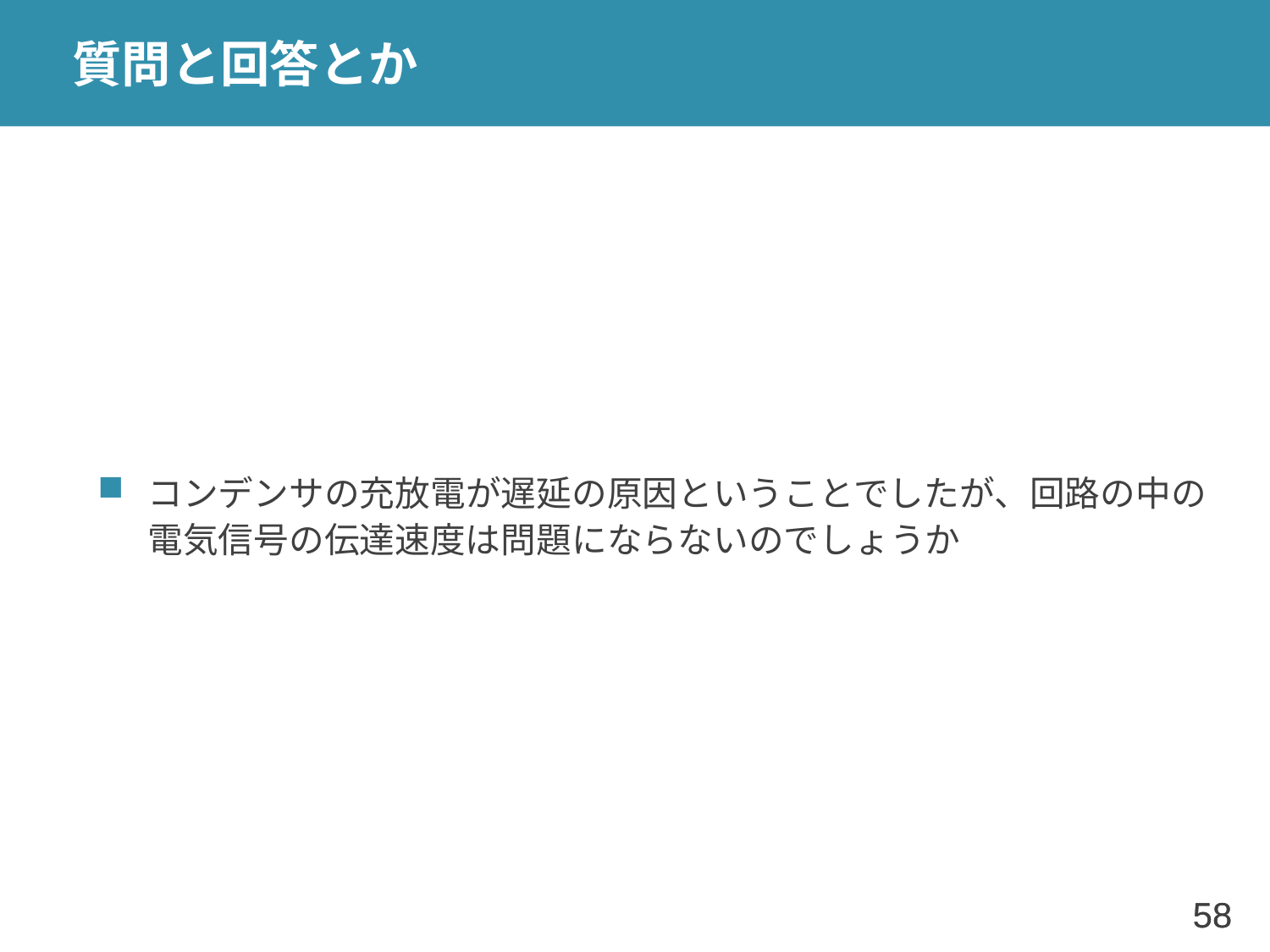

# 質問と回答とか
コンデンサの充放電が遅延の原因ということでしたが、回路の中の電気信号の伝達速度は問題にならないのでしょうか